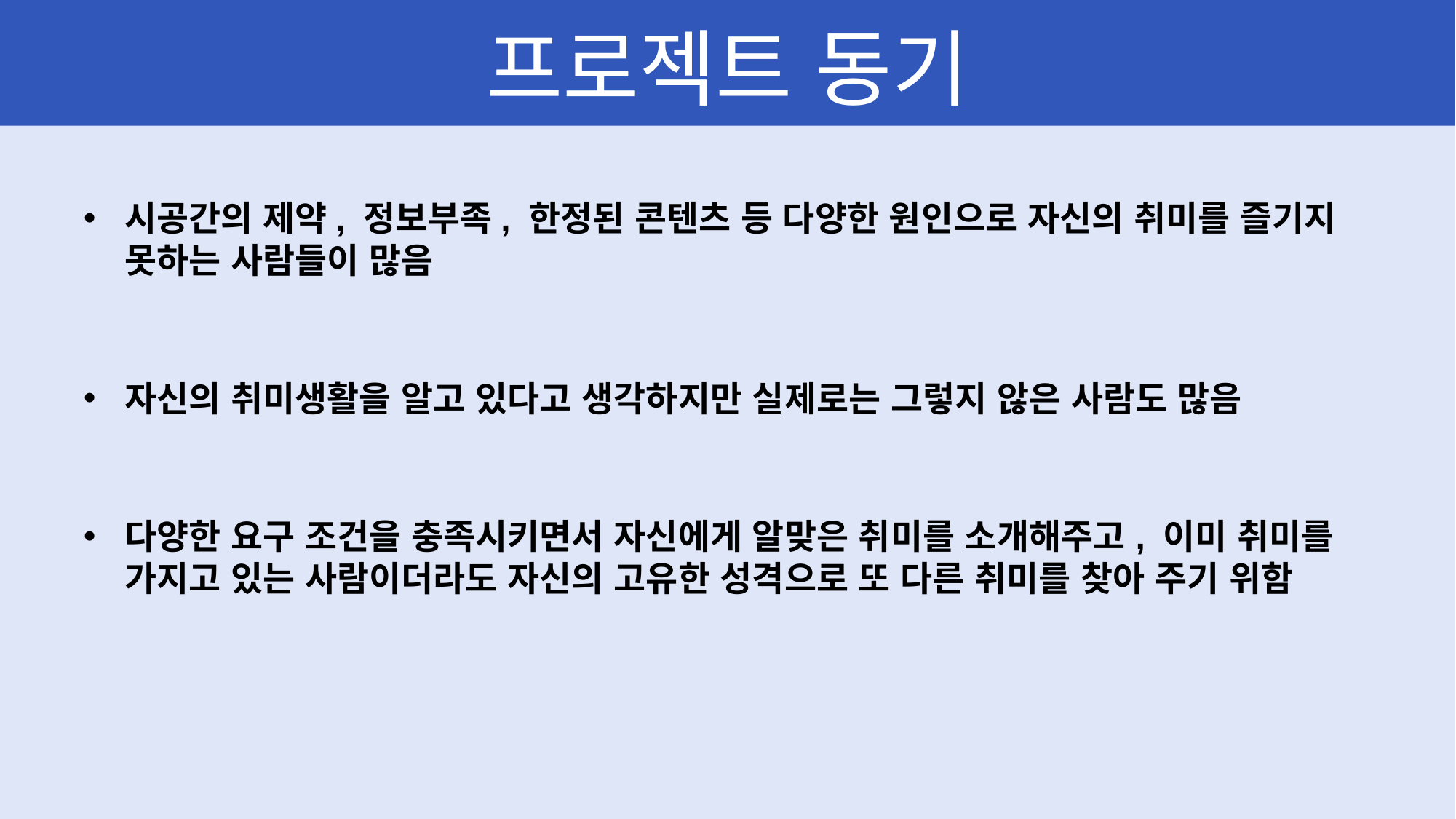

# 프로젝트 동기

시공간의 제약, 정보부족, 한정된 콘텐츠 등 다양한 원인으로 자신의 취미를 즐기지 못하는 사람들이 많음

자신의 취미생활을 알고 있다고 생각하지만 실제로는 그렇지 않은 사람도 많음

다양한 요구 조건을 충족시키면서 자신에게 알맞은 취미를 소개해주고, 이미 취미를 가지고 있는 사람이더라도 자신의 고유한 성격으로 또 다른 취미를 찾아 주기 위함